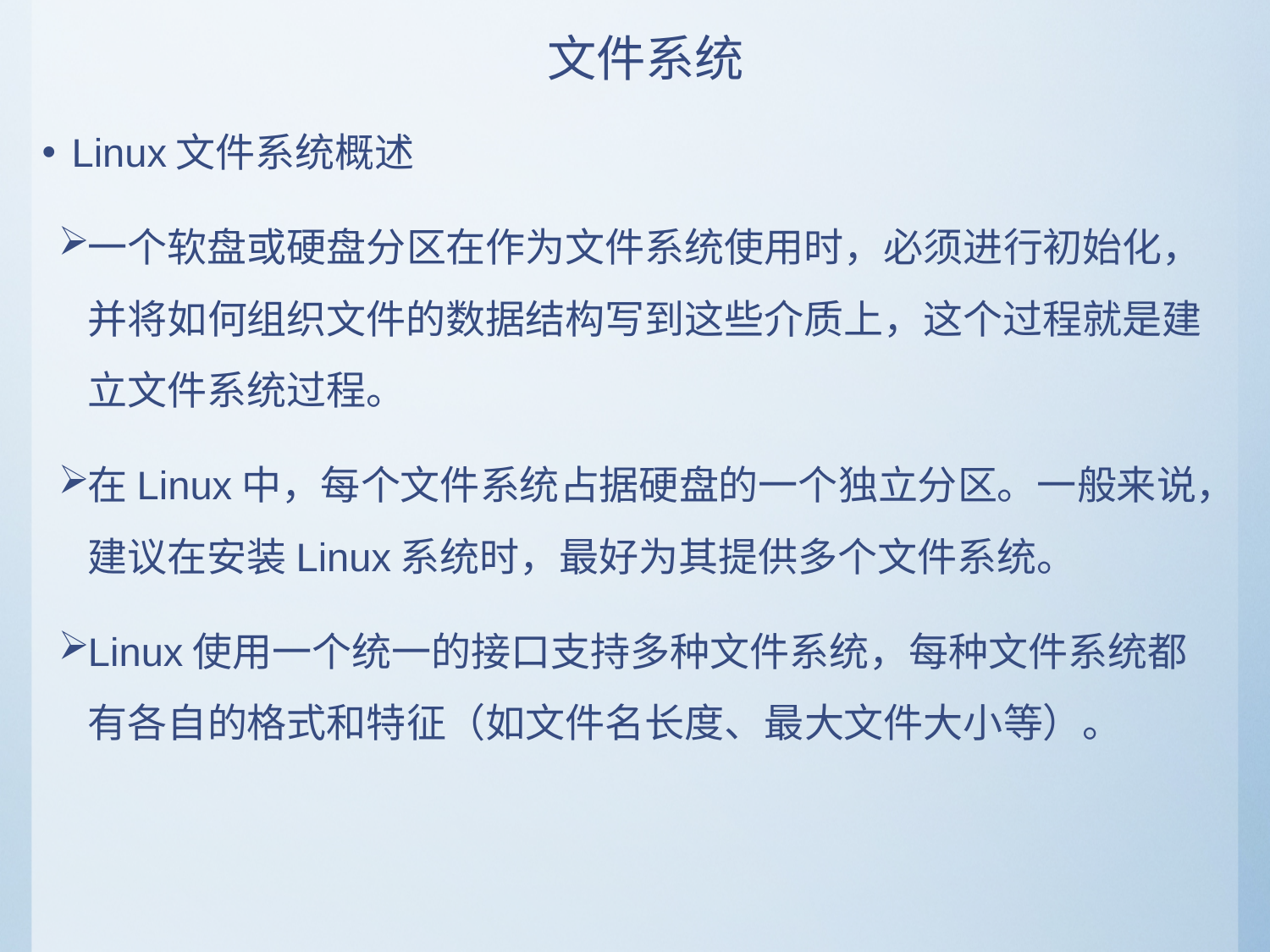

# 文件系统
Linux文件系统概述
一个软盘或硬盘分区在作为文件系统使用时，必须进行初始化，并将如何组织文件的数据结构写到这些介质上，这个过程就是建立文件系统过程。
在Linux中，每个文件系统占据硬盘的一个独立分区。一般来说，建议在安装Linux系统时，最好为其提供多个文件系统。
Linux使用一个统一的接口支持多种文件系统，每种文件系统都有各自的格式和特征（如文件名长度、最大文件大小等）。